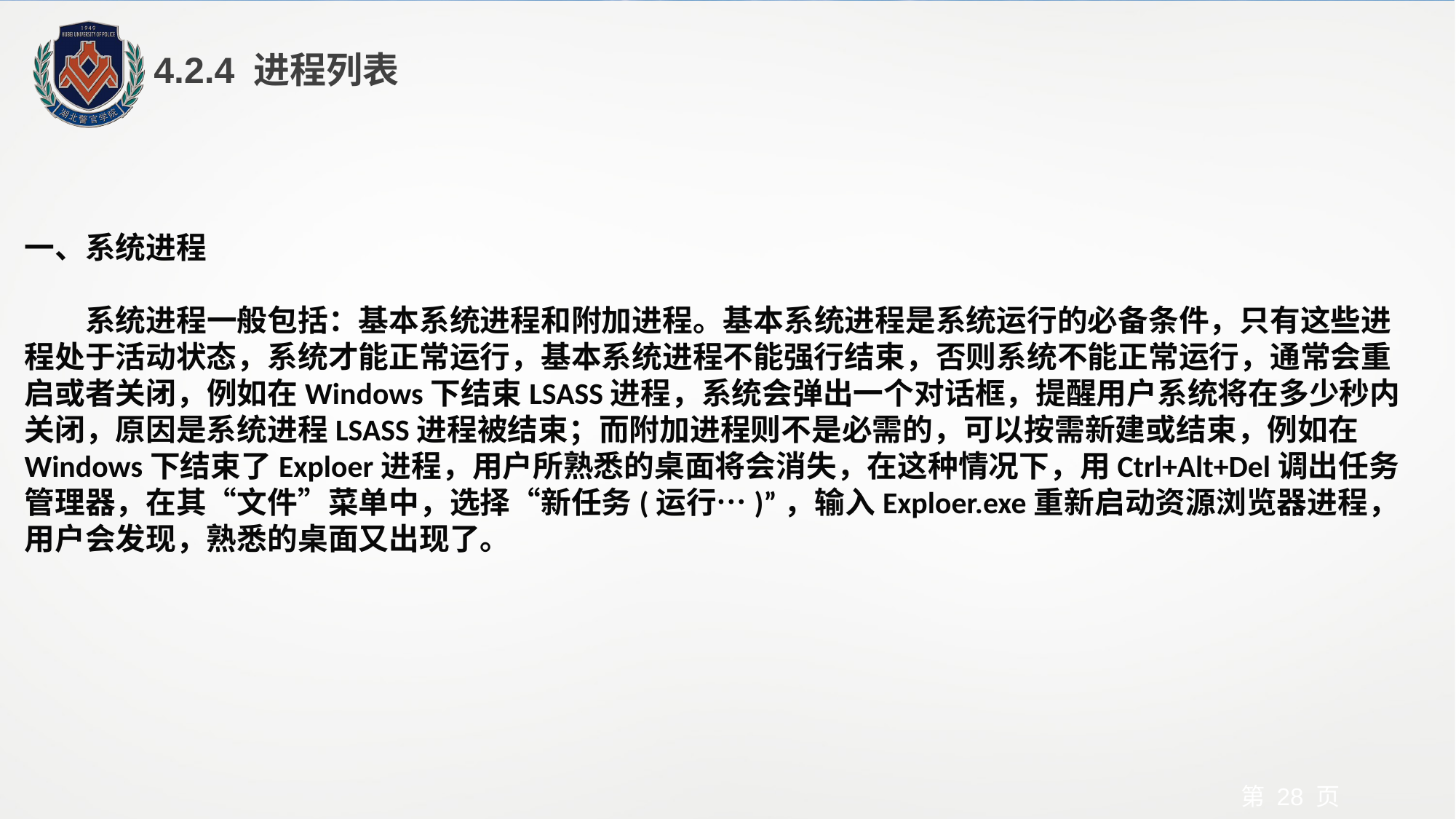

4.2.4 进程列表
一、系统进程

　　系统进程一般包括：基本系统进程和附加进程。基本系统进程是系统运行的必备条件，只有这些进程处于活动状态，系统才能正常运行，基本系统进程不能强行结束，否则系统不能正常运行，通常会重启或者关闭，例如在Windows下结束LSASS进程，系统会弹出一个对话框，提醒用户系统将在多少秒内关闭，原因是系统进程LSASS进程被结束；而附加进程则不是必需的，可以按需新建或结束，例如在Windows下结束了Exploer进程，用户所熟悉的桌面将会消失，在这种情况下，用Ctrl+Alt+Del调出任务管理器，在其“文件”菜单中，选择“新任务(运行…)”，输入Exploer.exe重新启动资源浏览器进程，用户会发现，熟悉的桌面又出现了。